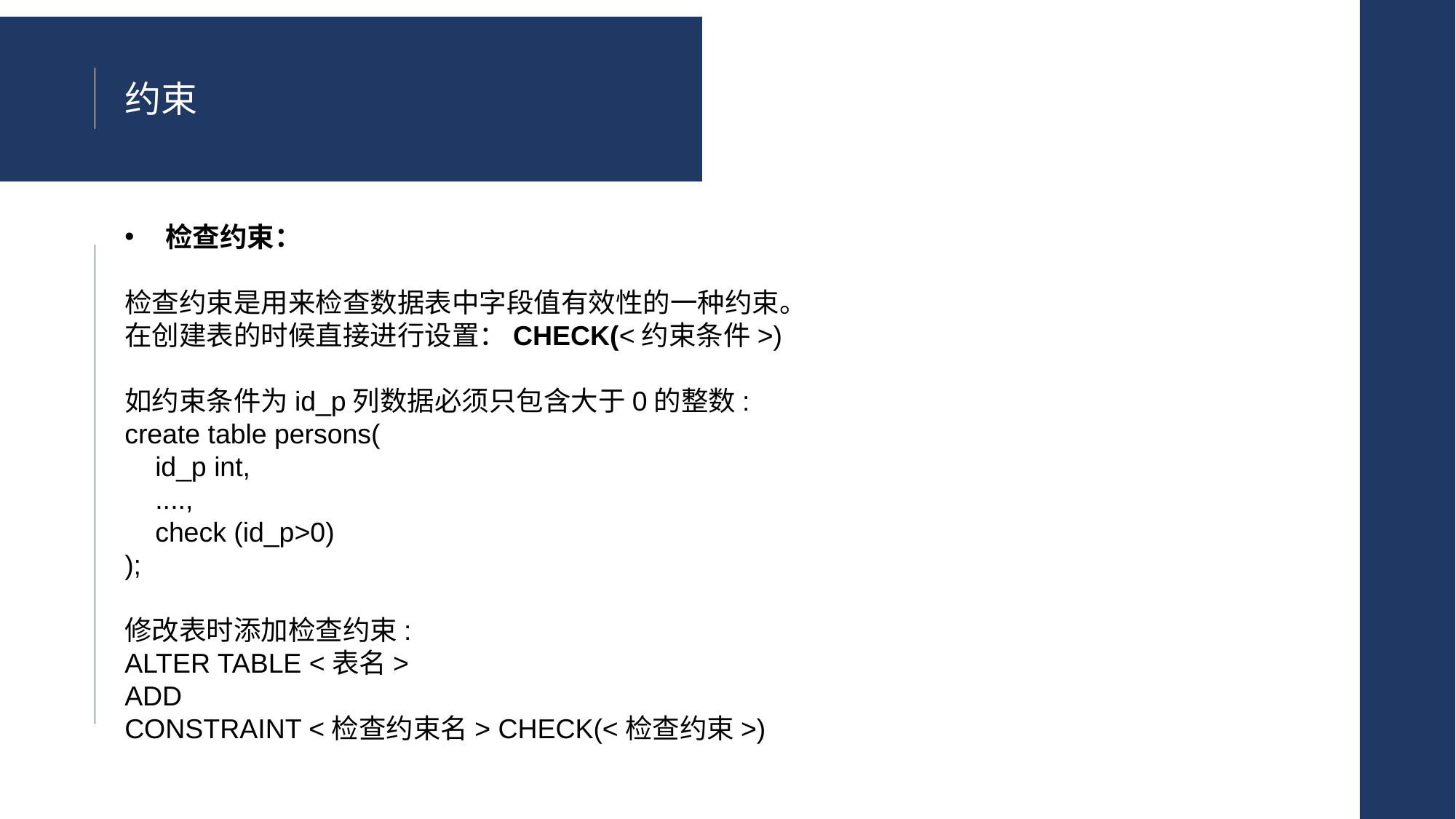

约束

检查约束：

检查约束是用来检查数据表中字段值有效性的一种约束。
在创建表的时候直接进行设置：CHECK(<约束条件>)

如约束条件为id_p列数据必须只包含大于0的整数:
create table persons(
    id_p int,
    ....,
    check (id_p>0)
);

修改表时添加检查约束:
ALTER TABLE <表名>
ADD
CONSTRAINT <检查约束名> CHECK(<检查约束>)